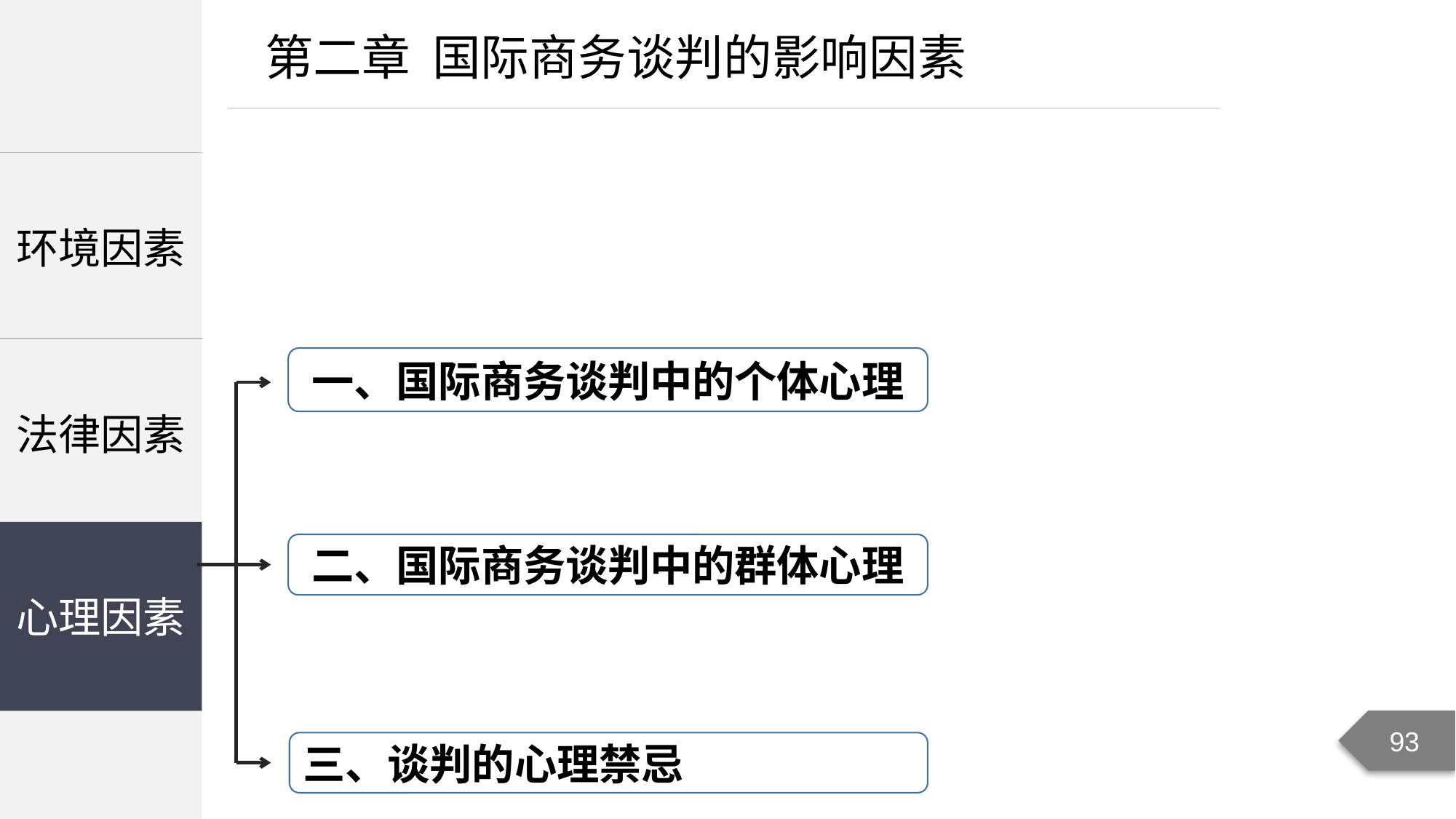

第二章  国际商务谈判的影响因素
| 环境因素 |
| --- |
| 法律因素 |
| 心理因素 |

一、国际商务谈判中的个体心理
二、国际商务谈判中的群体心理
三、谈判的心理禁忌

心理因素
93